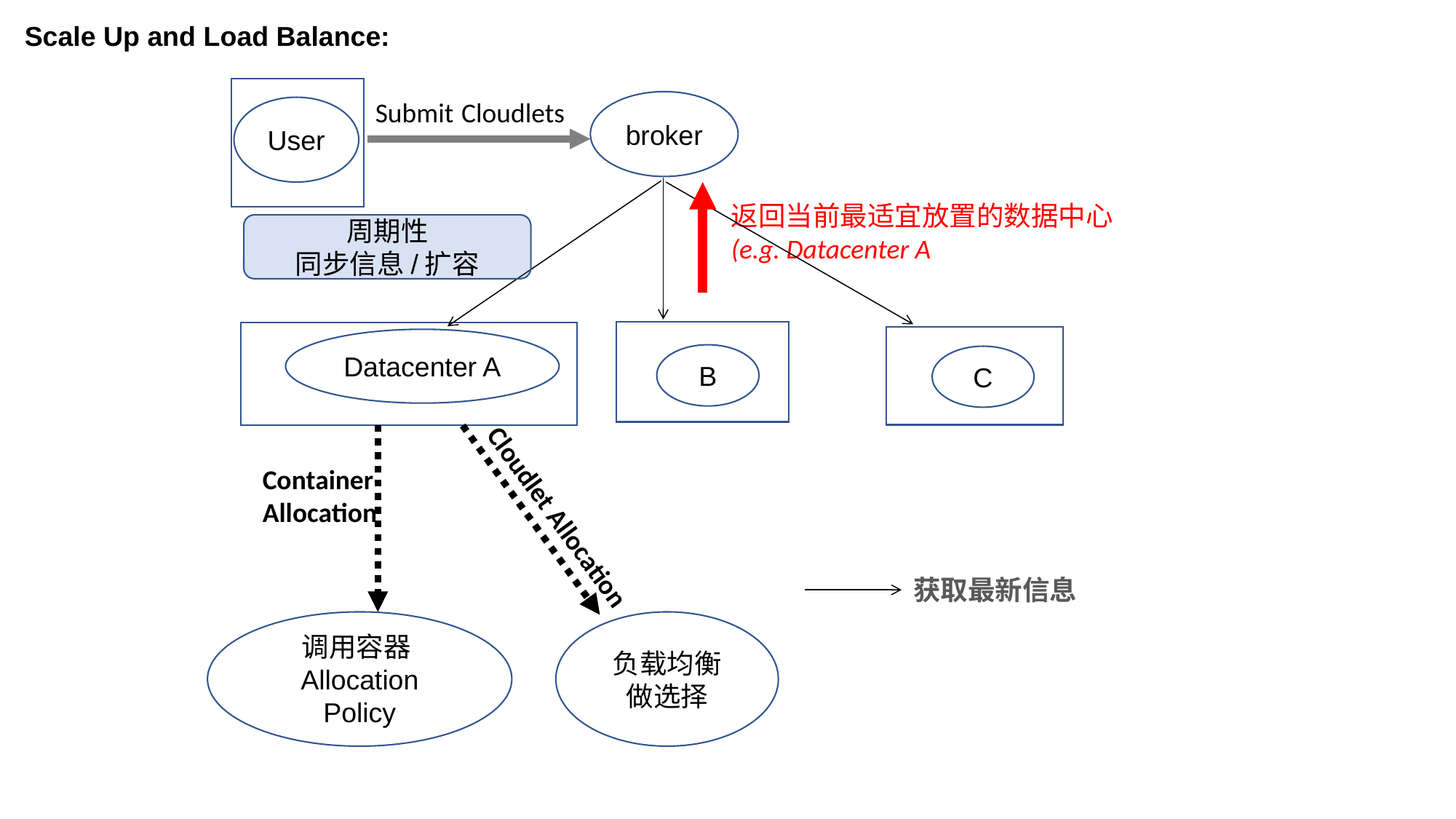

Scale Up and Load Balance:

Submit Cloudlets
broker
User
返回当前最适宜放置的数据中心
(e.g. Datacenter A
周期性
同步信息/扩容

Datacenter A
B
C
Container
Allocation
Cloudlet Allocation
获取最新信息
调用容器Allocation Policy
负载均衡做选择